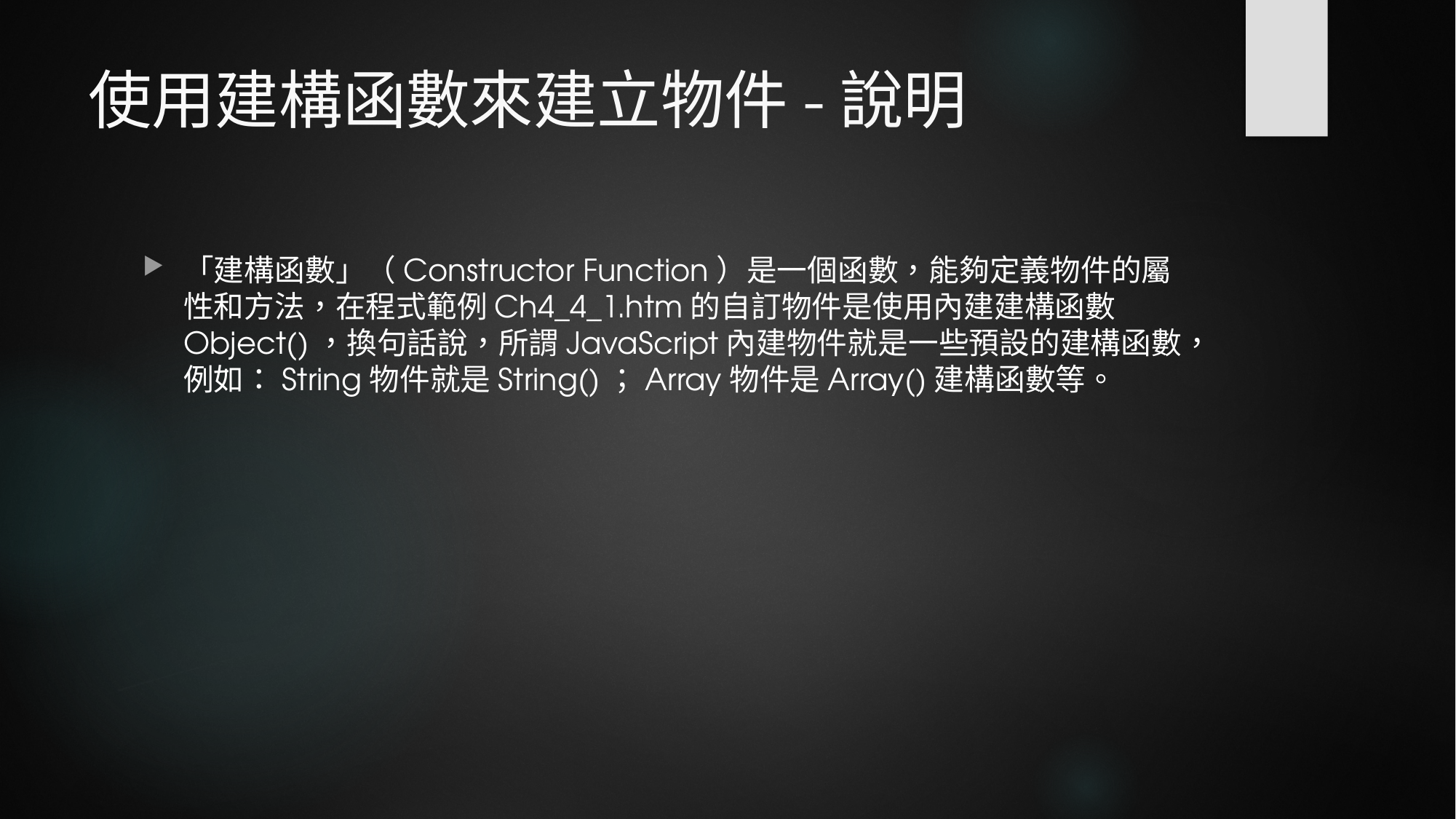

# 使用建構函數來建立物件-說明
「建構函數」（Constructor Function）是一個函數，能夠定義物件的屬性和方法，在程式範例Ch4_4_1.htm的自訂物件是使用內建建構函數Object()，換句話說，所謂JavaScript內建物件就是一些預設的建構函數，例如：String物件就是String()；Array物件是Array()建構函數等。